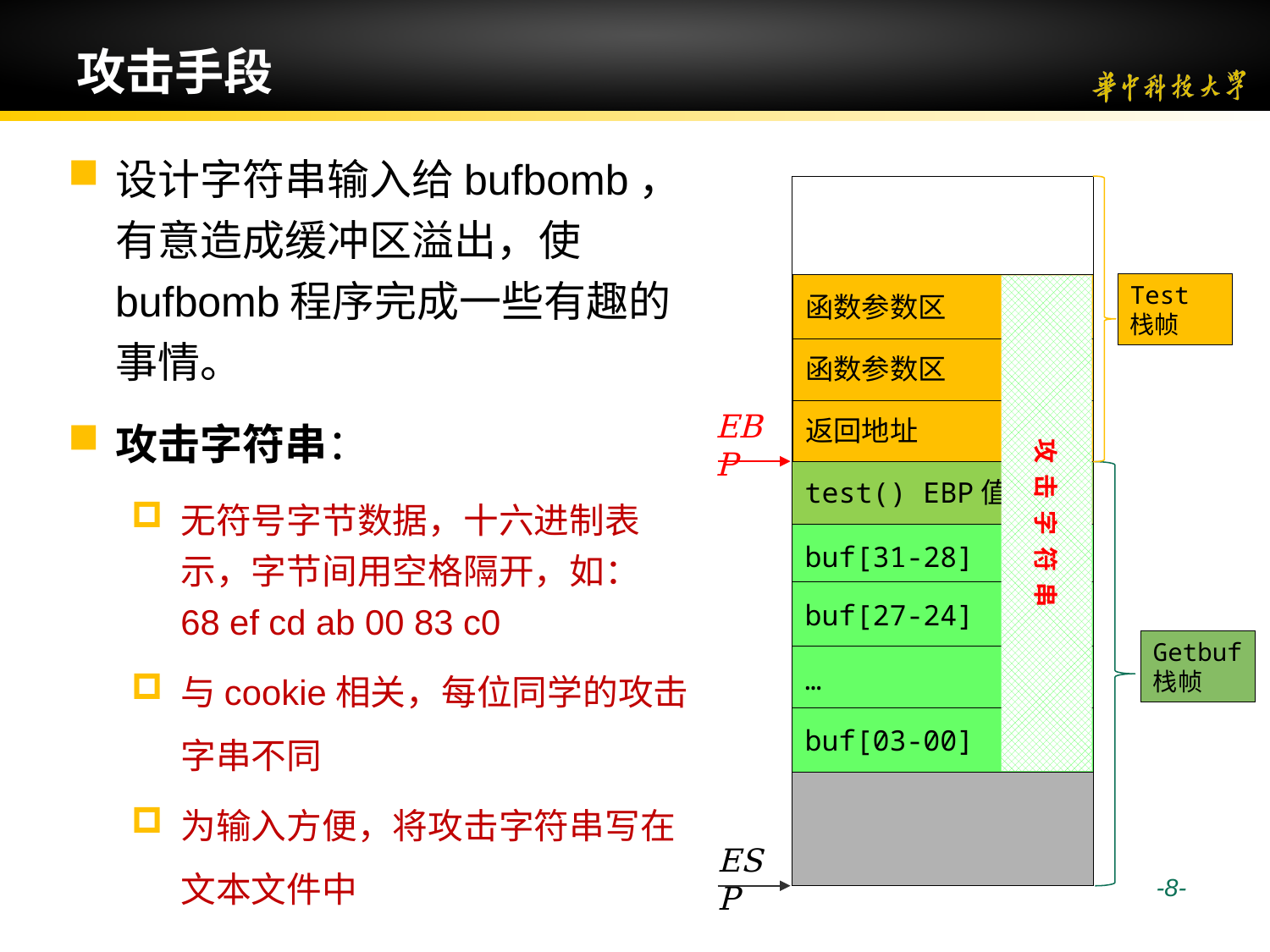

# 攻击手段
设计字符串输入给bufbomb，有意造成缓冲区溢出，使bufbomb程序完成一些有趣的事情。
攻击字符串：
无符号字节数据，十六进制表示，字节间用空格隔开，如： 68 ef cd ab 00 83 c0
与cookie相关，每位同学的攻击字串不同
为输入方便，将攻击字符串写在文本文件中

Test
栈帧

函数参数区
函数参数区
返回地址
EBP
test() EBP值

Getbuf栈帧
…
buf[31-28]
buf[27-24]
…
buf[03-00]
ESP
攻  击  字  符  串
 -8-